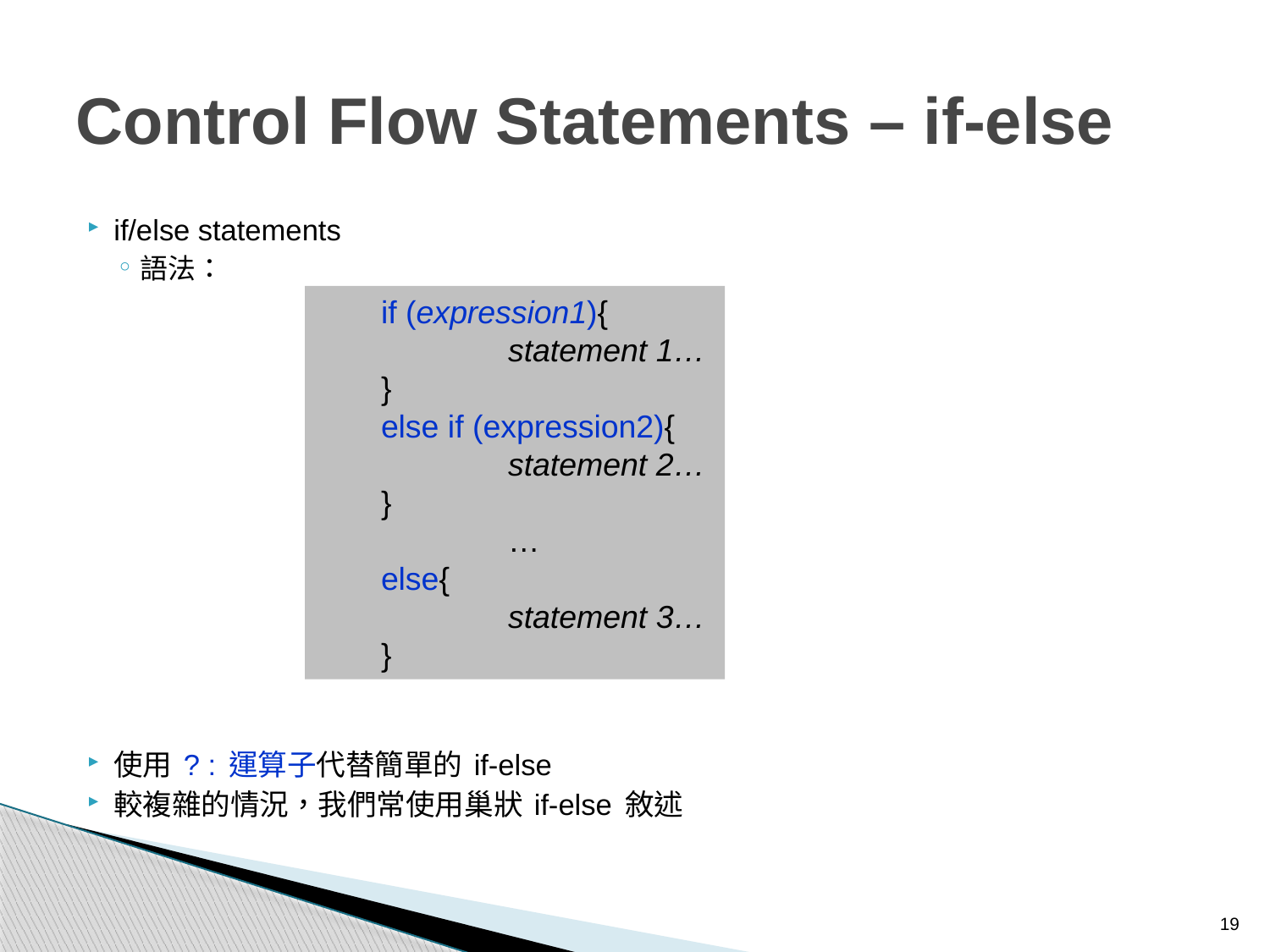

# Control Flow Statements – if-else
if/else statements
語法：

使用 ? : 運算子代替簡單的 if-else
較複雜的情況，我們常使用巢狀 if-else 敘述

if (expression1){
	statement 1…
}
else if (expression2){
	statement 2…
}
	…
else{
	statement 3…
}
19